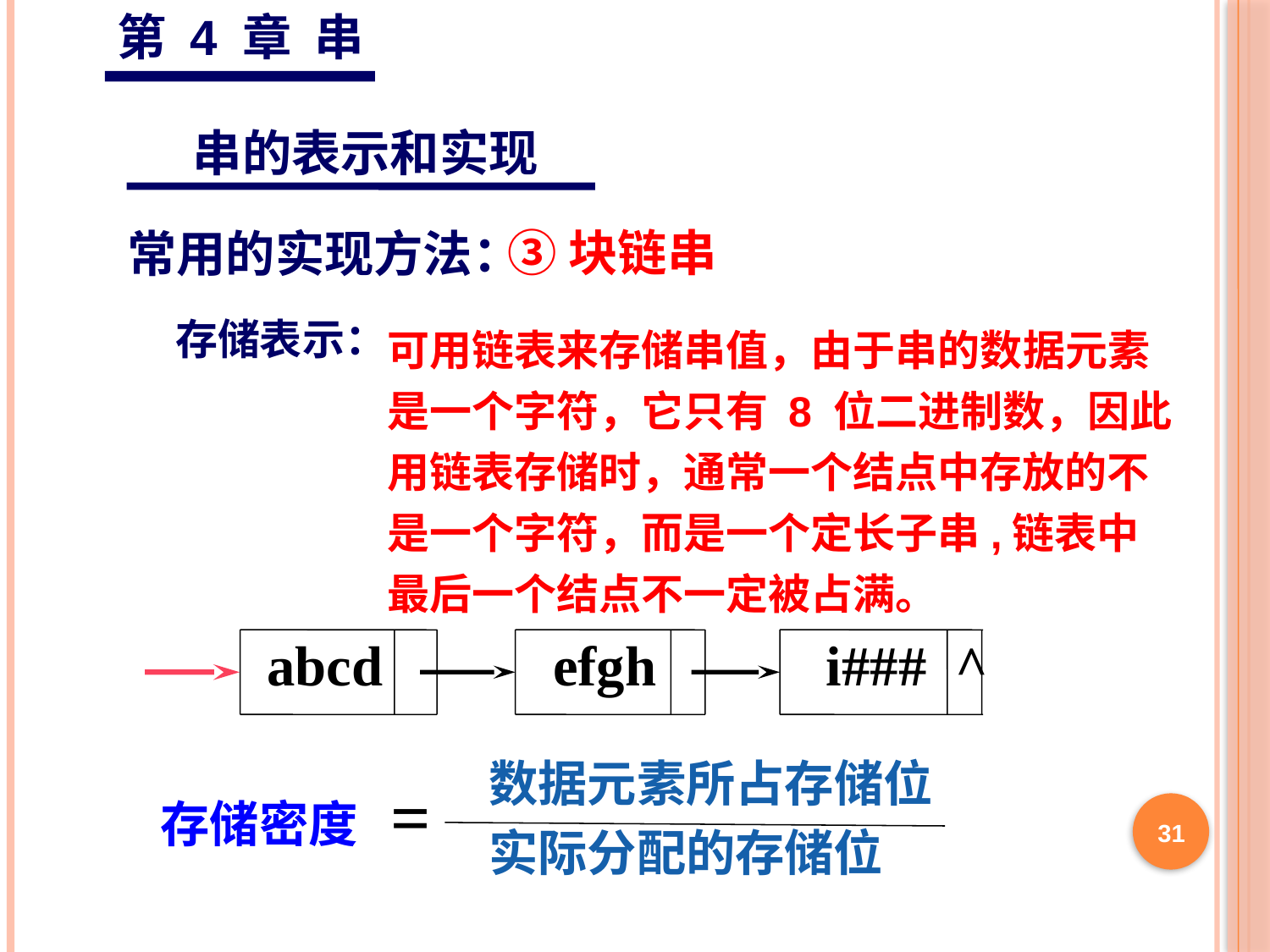

第 4 章  串

   串的表示和实现

③块链串
常用的实现方法：
存储表示：
可用链表来存储串值，由于串的数据元素是一个字符，它只有 8 位二进制数，因此用链表存储时，通常一个结点中存放的不是一个字符，而是一个定长子串,链表中最后一个结点不一定被占满。

 abcd            efgh            i###  ^

数据元素所占存储位
存储密度 =
31
实际分配的存储位